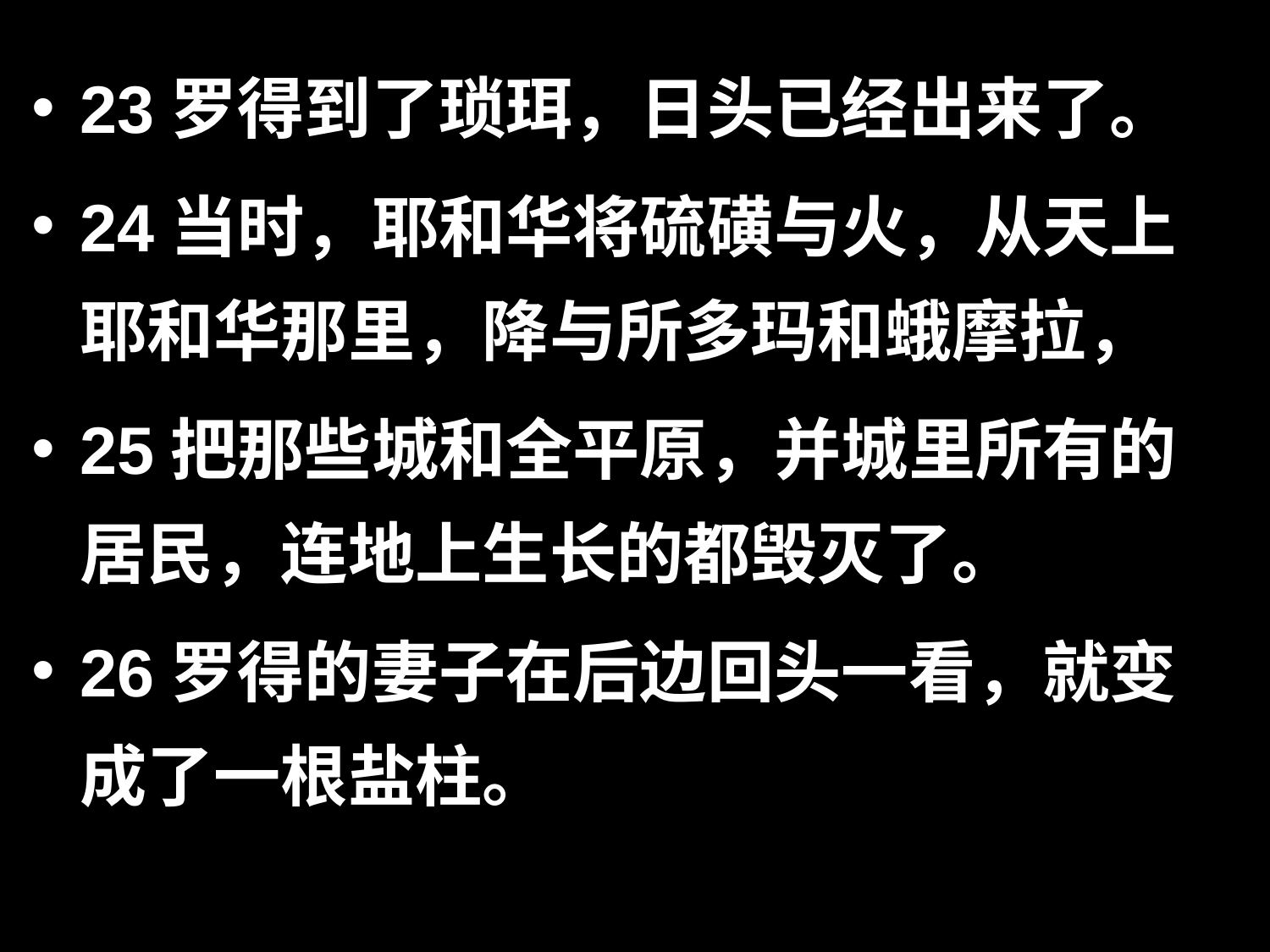

23罗得到了琐珥，日头已经出来了。
24当时，耶和华将硫磺与火，从天上耶和华那里，降与所多玛和蛾摩拉，
25把那些城和全平原，并城里所有的居民，连地上生长的都毁灭了。
26罗得的妻子在后边回头一看，就变成了一根盐柱。
4